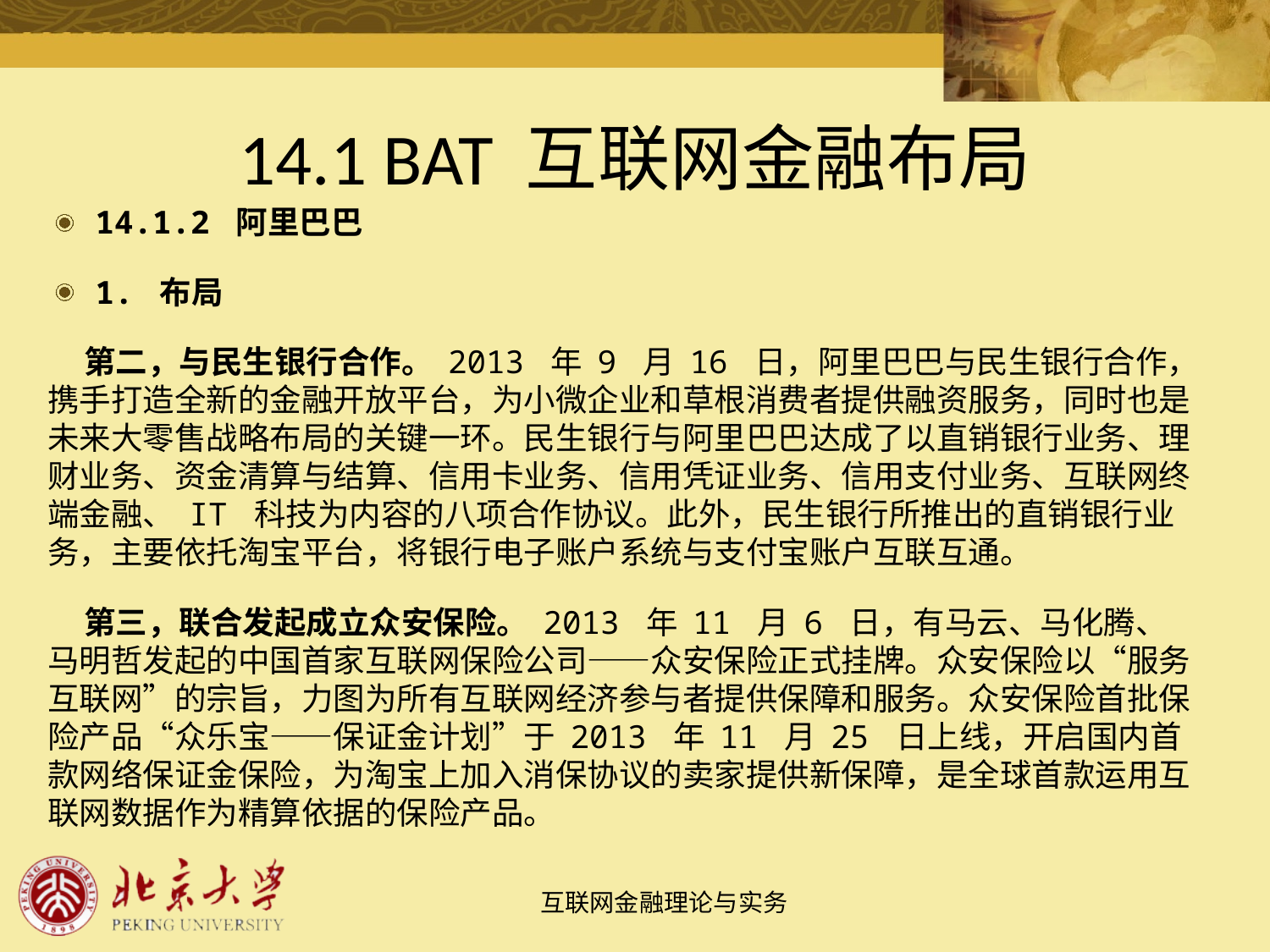

# 14.1 BAT 互联网金融布局
14.1.2 阿里巴巴
1. 布局
    第二，与民生银行合作。 2013 年 9 月 16 日，阿里巴巴与民生银行合作，携手打造全新的金融开放平台，为小微企业和草根消费者提供融资服务，同时也是未来大零售战略布局的关键一环。民生银行与阿里巴巴达成了以直销银行业务、理财业务、资金清算与结算、信用卡业务、信用凭证业务、信用支付业务、互联网终端金融、 IT 科技为内容的八项合作协议。此外，民生银行所推出的直销银行业务，主要依托淘宝平台，将银行电子账户系统与支付宝账户互联互通。
    第三，联合发起成立众安保险。 2013 年 11 月 6 日，有马云、马化腾、马明哲发起的中国首家互联网保险公司——众安保险正式挂牌。众安保险以“服务互联网”的宗旨，力图为所有互联网经济参与者提供保障和服务。众安保险首批保险产品“众乐宝——保证金计划”于 2013 年 11 月 25 日上线，开启国内首款网络保证金保险，为淘宝上加入消保协议的卖家提供新保障，是全球首款运用互联网数据作为精算依据的保险产品。